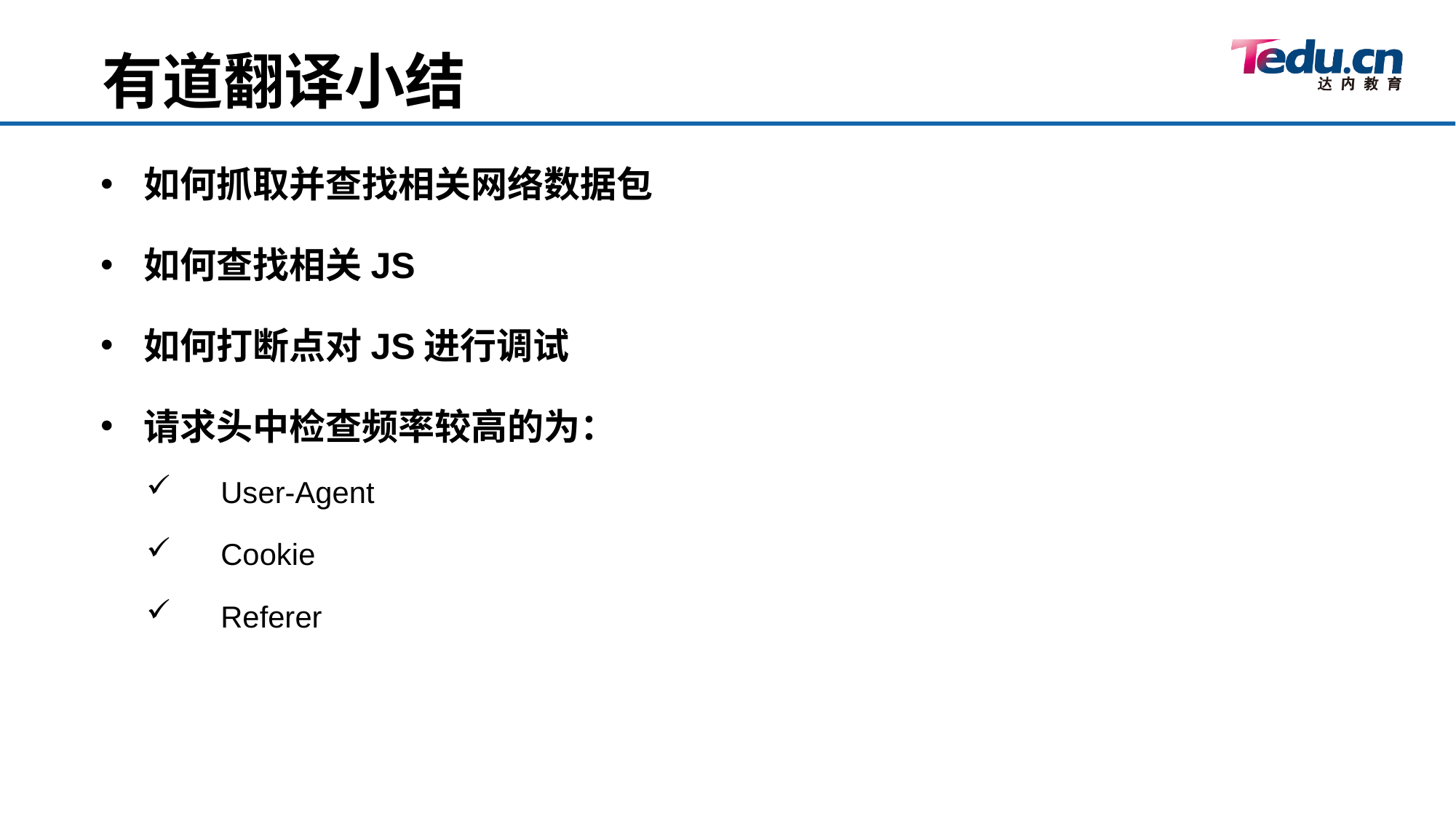

有道翻译小结
如何抓取并查找相关网络数据包
如何查找相关JS
如何打断点对JS进行调试
请求头中检查频率较高的为：
    User-Agent
    Cookie
    Referer